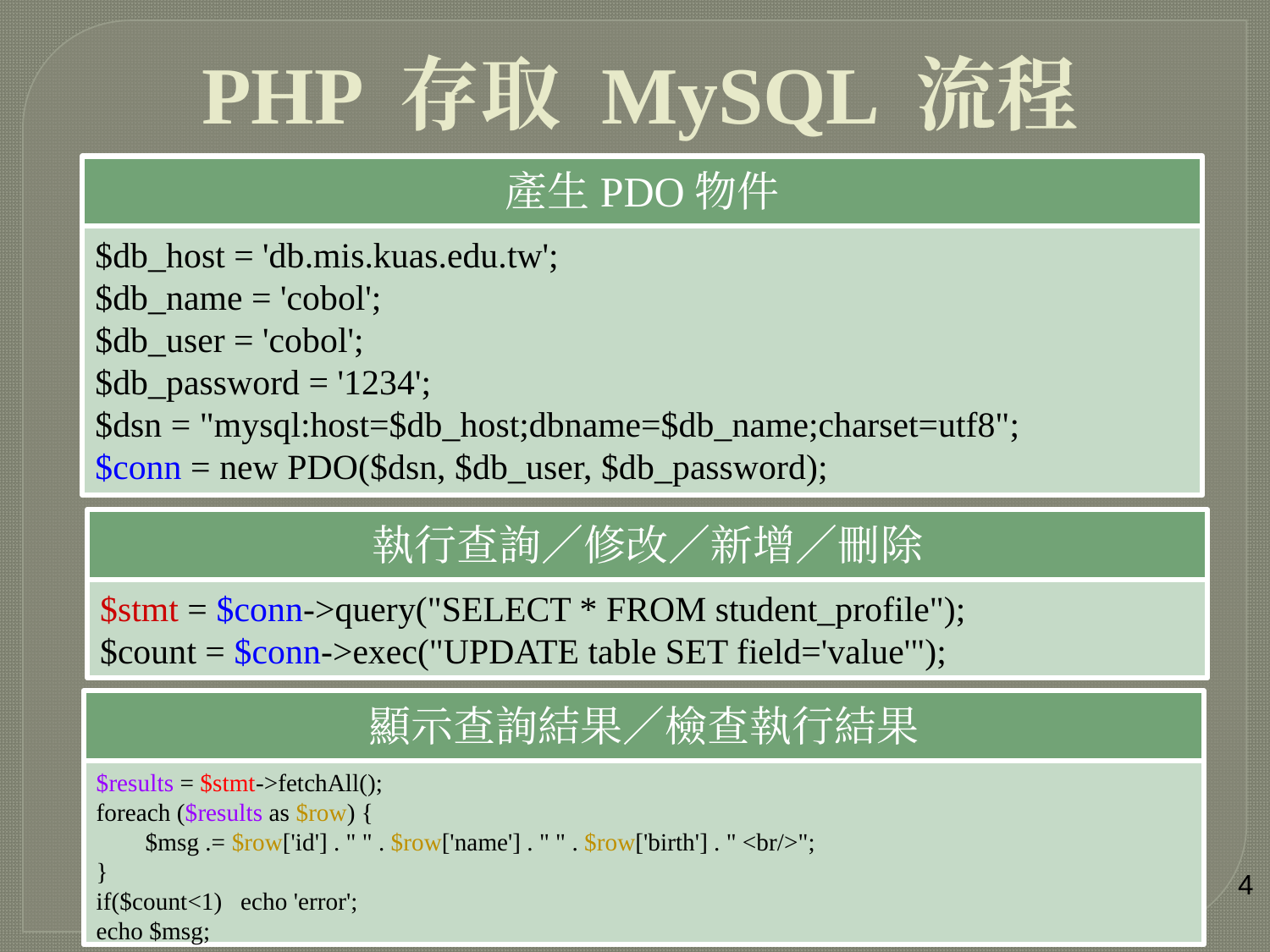

# PHP 存取 MySQL 流程

產生PDO物件

$db_host = 'db.mis.kuas.edu.tw';
$db_name = 'cobol';
$db_user = 'cobol';
$db_password = '1234';
$dsn = "mysql:host=$db_host;dbname=$db_name;charset=utf8";
$conn = new PDO($dsn, $db_user, $db_password);

執行查詢／修改／新增／刪除

$stmt = $conn->query("SELECT * FROM student_profile");
$count = $conn->exec("UPDATE table SET field='value'");

顯示查詢結果／檢查執行結果

$results = $stmt->fetchAll();
foreach ($results as $row) {
        $msg .= $row['id'] . " " . $row['name'] . " " . $row['birth'] . " <br/>";
}
if($count<1)   echo 'error';
echo $msg;
4